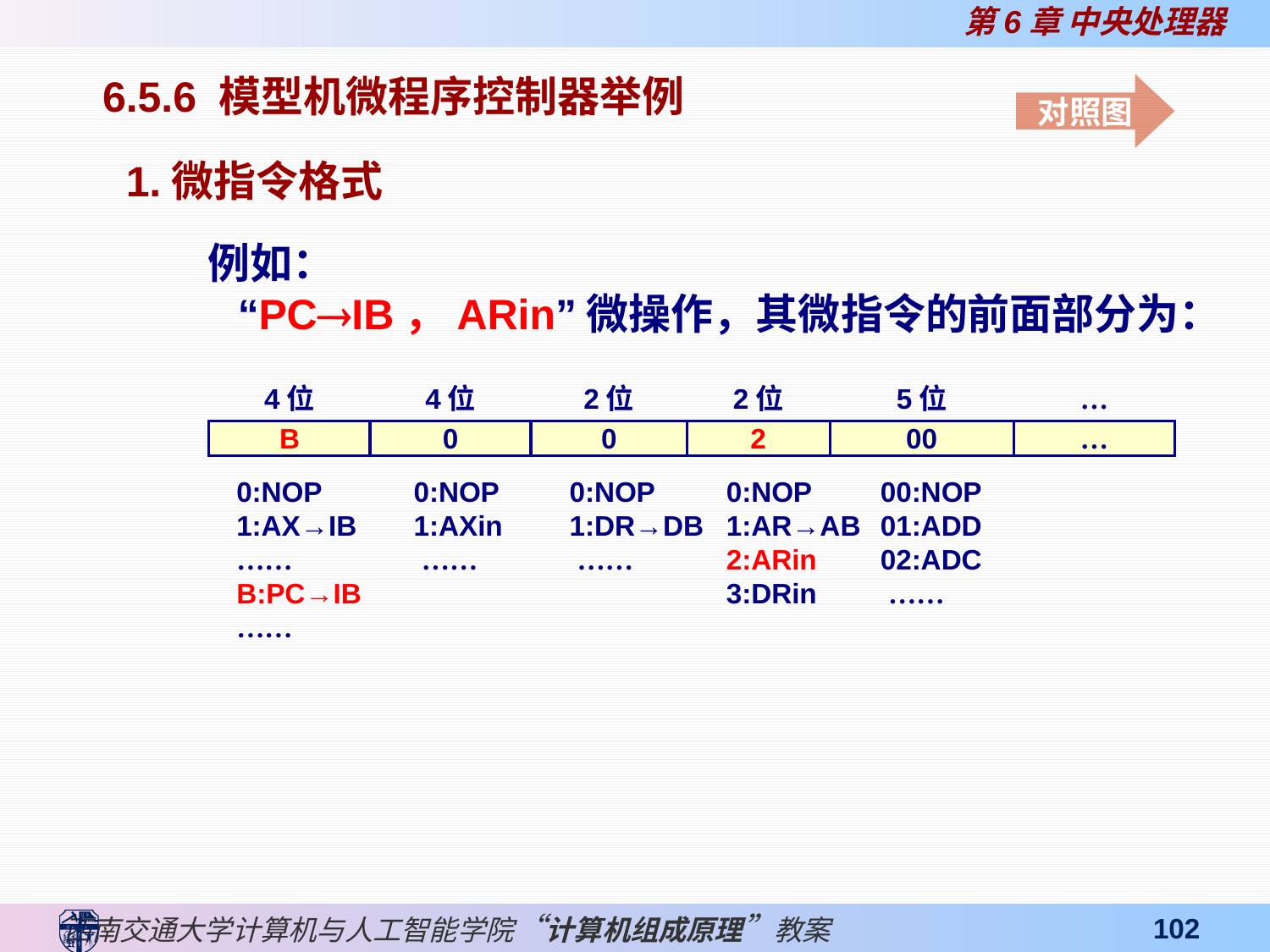

6.5.6 模型机微程序控制器举例
对照图
1.微指令格式
  例如：
     “PC→IB，ARin”微操作，其微指令的前面部分为：
4位
4位
2位
2位
5位
…
B
0
0
2
00
…
0:NOP
1:AX→IB
…… B:PC→IB
……

0:NOP
1:AXin
 ……

0:NOP
1:DR→DB
 ……

0:NOP
1:AR→AB
2:ARin
3:DRin

00:NOP
01:ADD
02:ADC
 ……